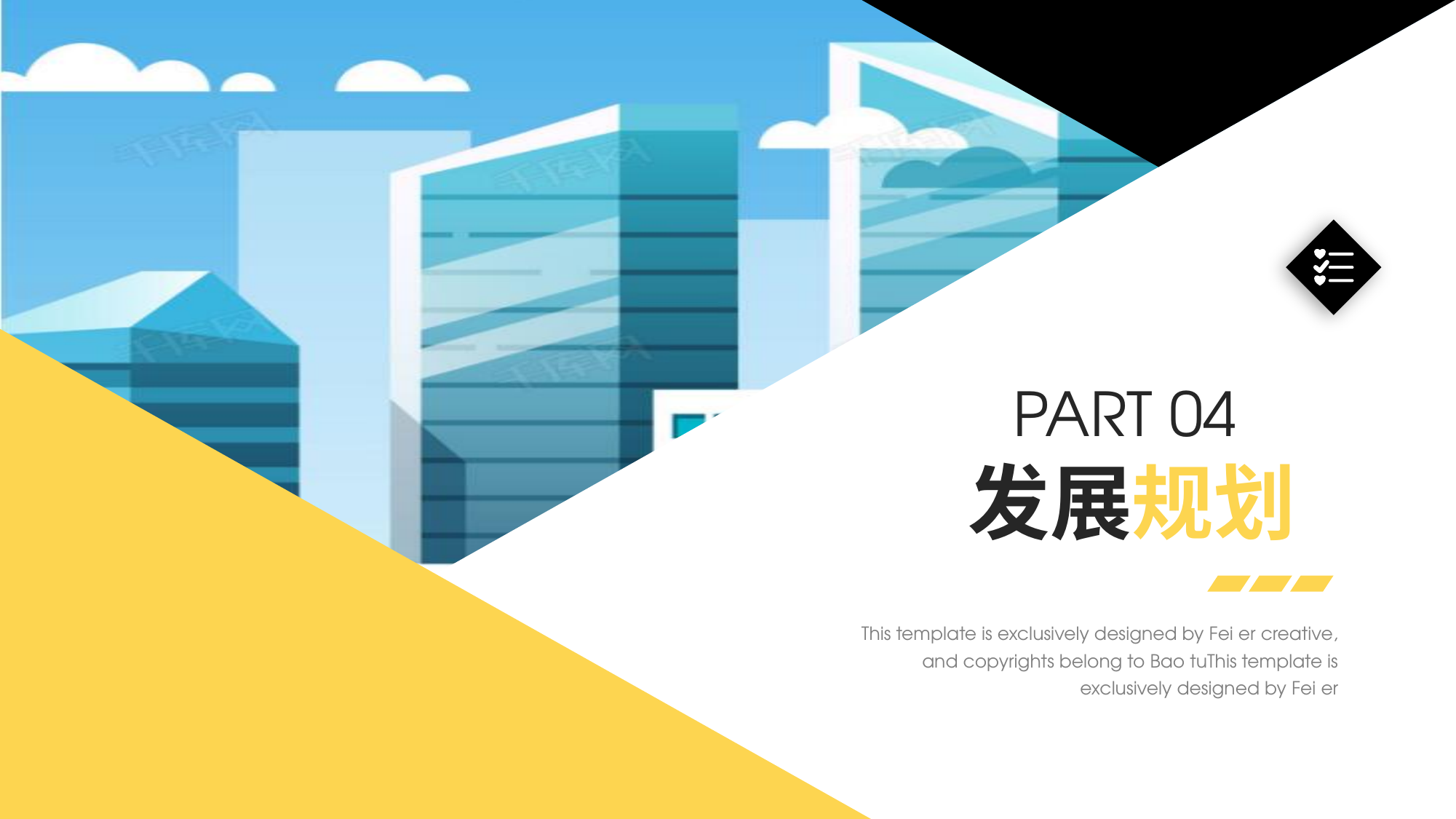

PART 04
发展规划

This template is exclusively designed by Fei er creative, and copyrights belong to Bao tuThis template is exclusively designed by Fei er